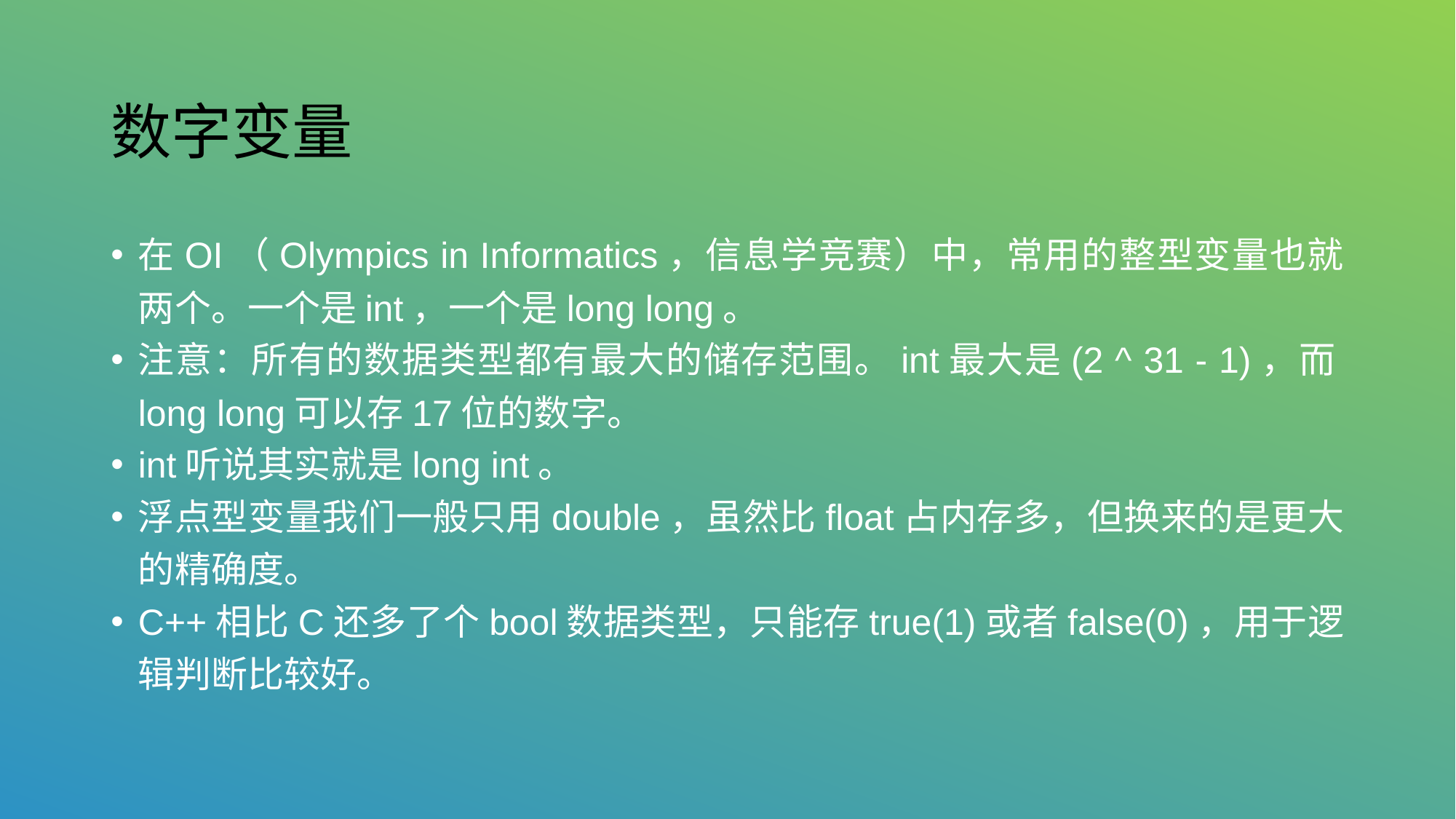

# 数字变量
在OI（Olympics in Informatics，信息学竞赛）中，常用的整型变量也就两个。一个是int，一个是long long。
注意：所有的数据类型都有最大的储存范围。int最大是(2 ^ 31 - 1)，而long long可以存17位的数字。
int听说其实就是long int。
浮点型变量我们一般只用double，虽然比float占内存多，但换来的是更大的精确度。
C++相比C还多了个bool数据类型，只能存true(1)或者false(0)，用于逻辑判断比较好。